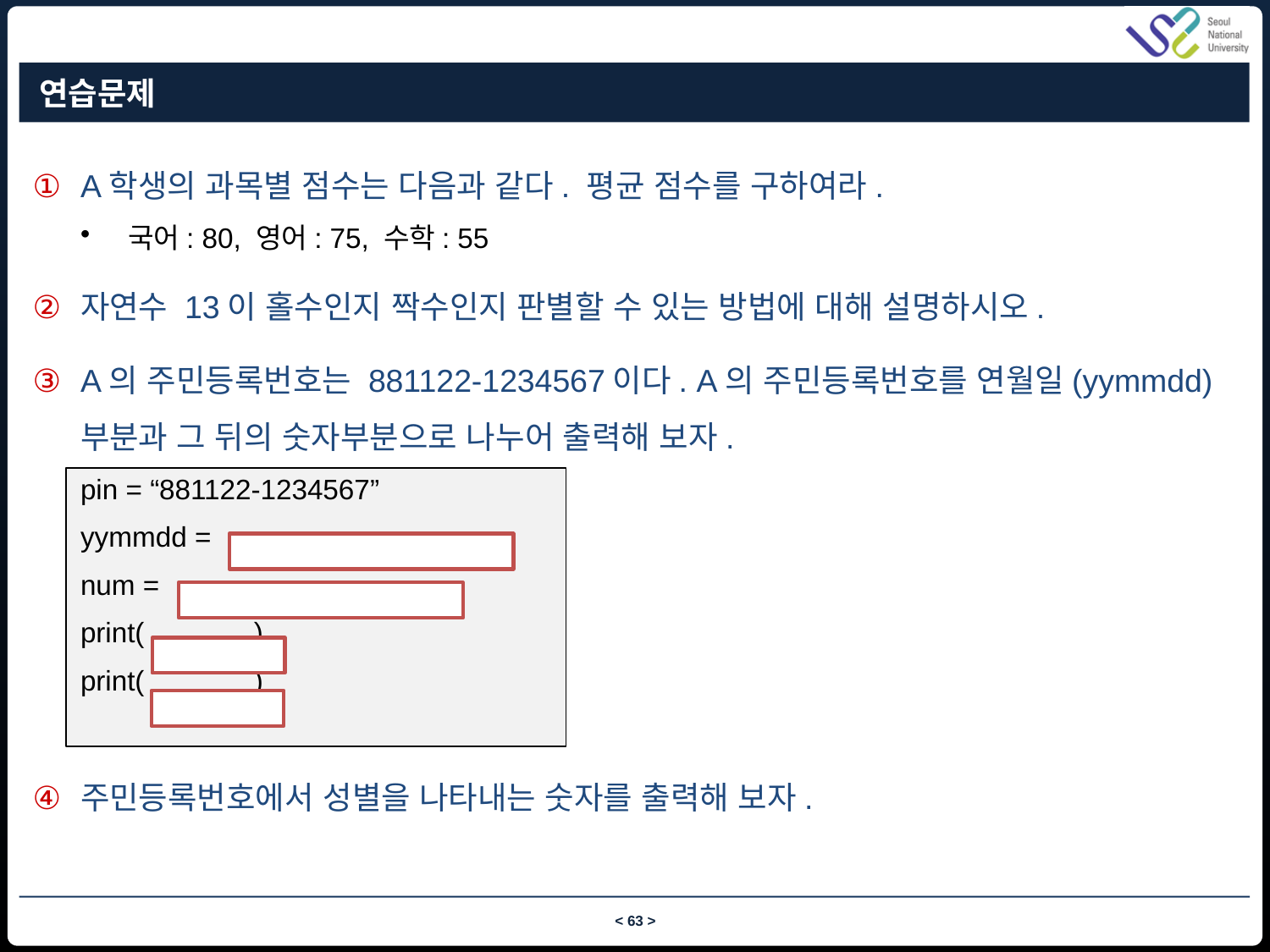

# 연습문제
A학생의 과목별 점수는 다음과 같다. 평균 점수를 구하여라.
국어: 80, 영어: 75, 수학: 55
자연수 13이 홀수인지 짝수인지 판별할 수 있는 방법에 대해 설명하시오.
A의 주민등록번호는 881122-1234567이다. A의 주민등록번호를 연월일(yymmdd)부분과 그 뒤의 숫자부분으로 나누어 출력해 보자.
pin = “881122-1234567”
yymmdd =
num =
print(              )
print(              )

주민등록번호에서 성별을 나타내는 숫자를 출력해 보자.